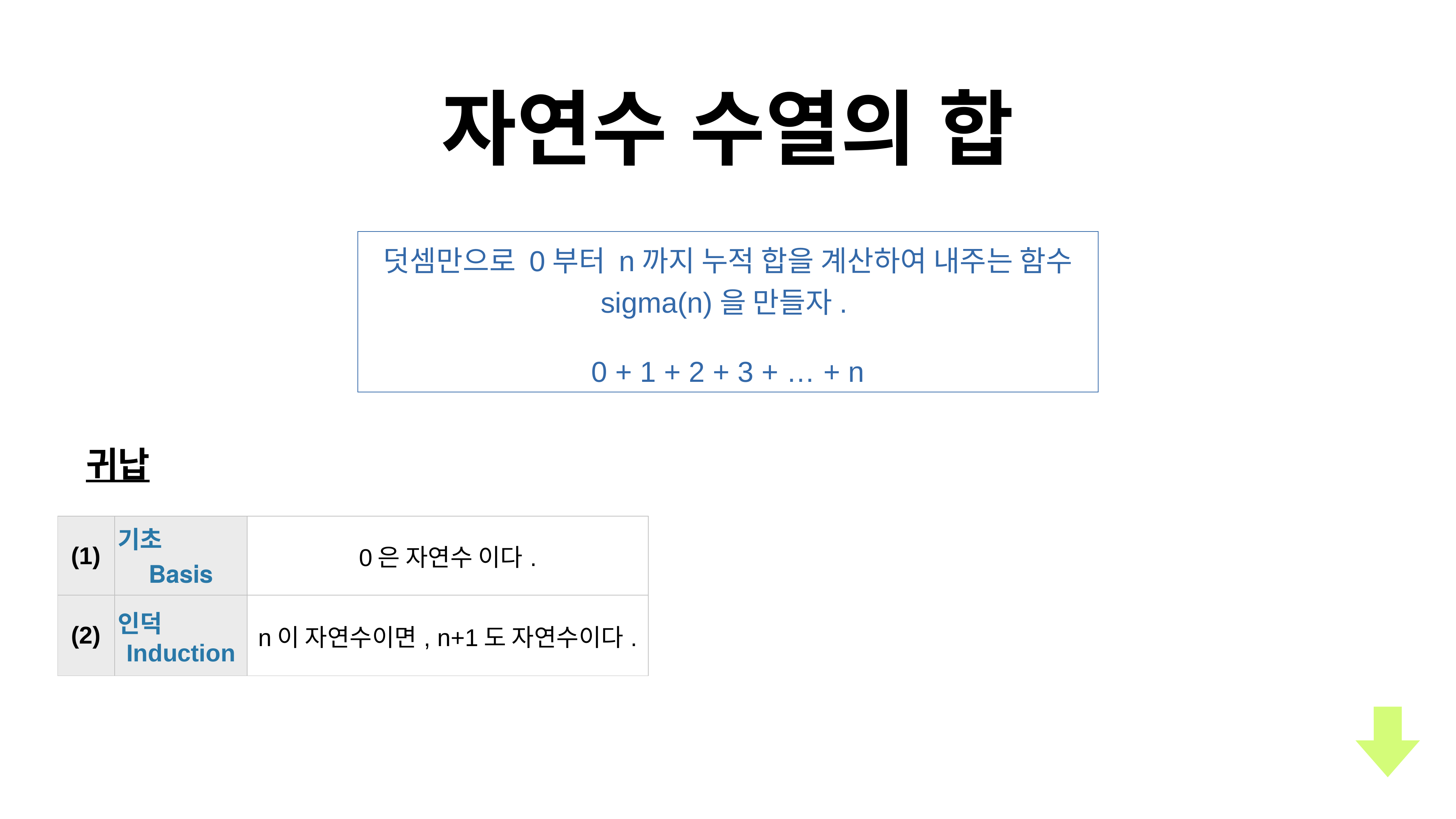

자연수 수열의 합
덧셈만으로 0부터 n까지 누적 합을 계산하여 내주는 함수 sigma(n)을 만들자.

0 + 1 + 2 + 3 + … + n
귀납
| (1) | 기초 Basis | 0은 자연수 이다. |
| --- | --- | --- |
| (2) | 인덕 Induction | n이 자연수이면, n+1도 자연수이다. |